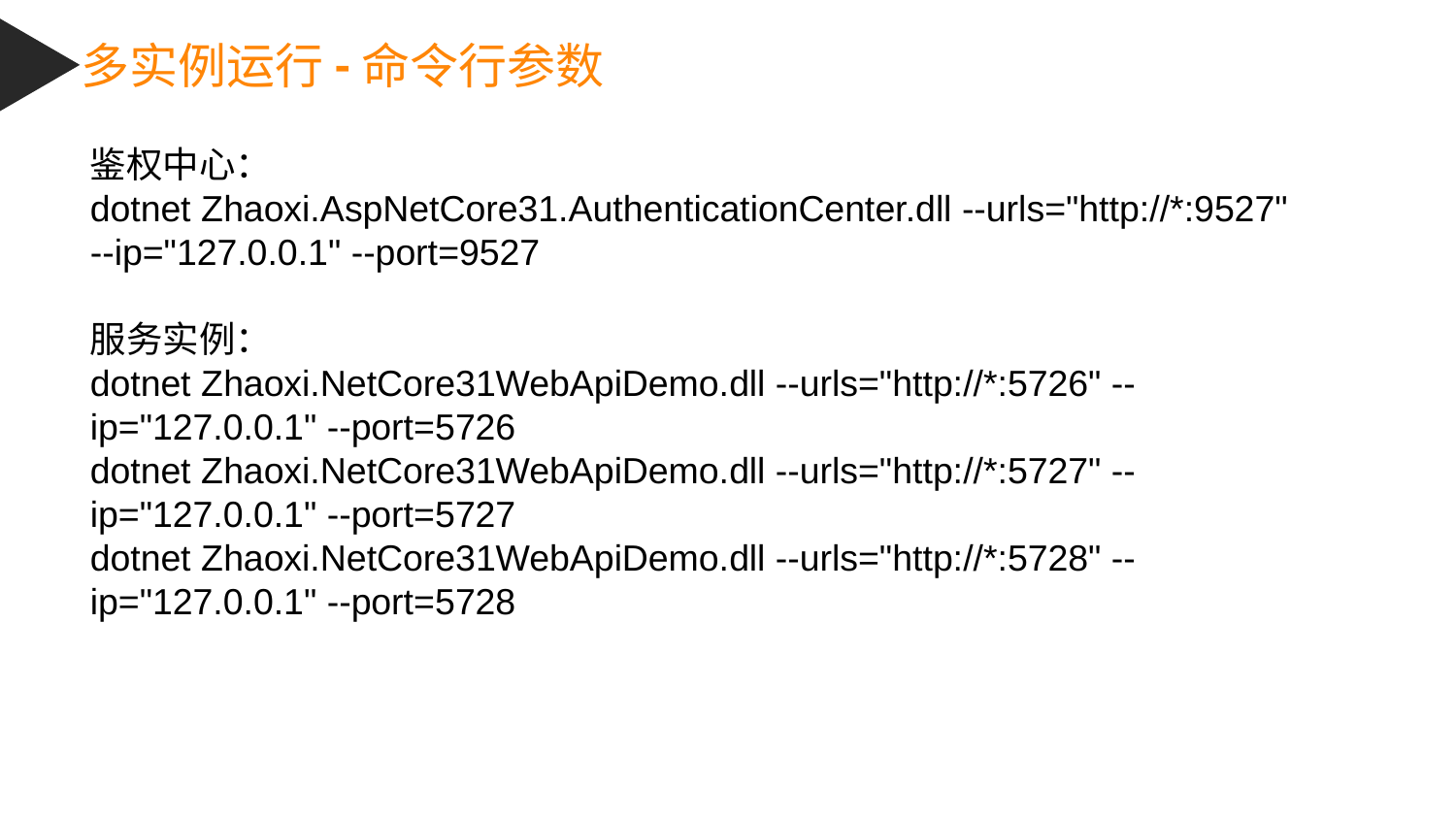

多实例运行-命令行参数
鉴权中心：
dotnet Zhaoxi.AspNetCore31.AuthenticationCenter.dll --urls="http://*:9527" --ip="127.0.0.1" --port=9527

服务实例：
dotnet Zhaoxi.NetCore31WebApiDemo.dll --urls="http://*:5726" --ip="127.0.0.1" --port=5726
dotnet Zhaoxi.NetCore31WebApiDemo.dll --urls="http://*:5727" --ip="127.0.0.1" --port=5727
dotnet Zhaoxi.NetCore31WebApiDemo.dll --urls="http://*:5728" --ip="127.0.0.1" --port=5728